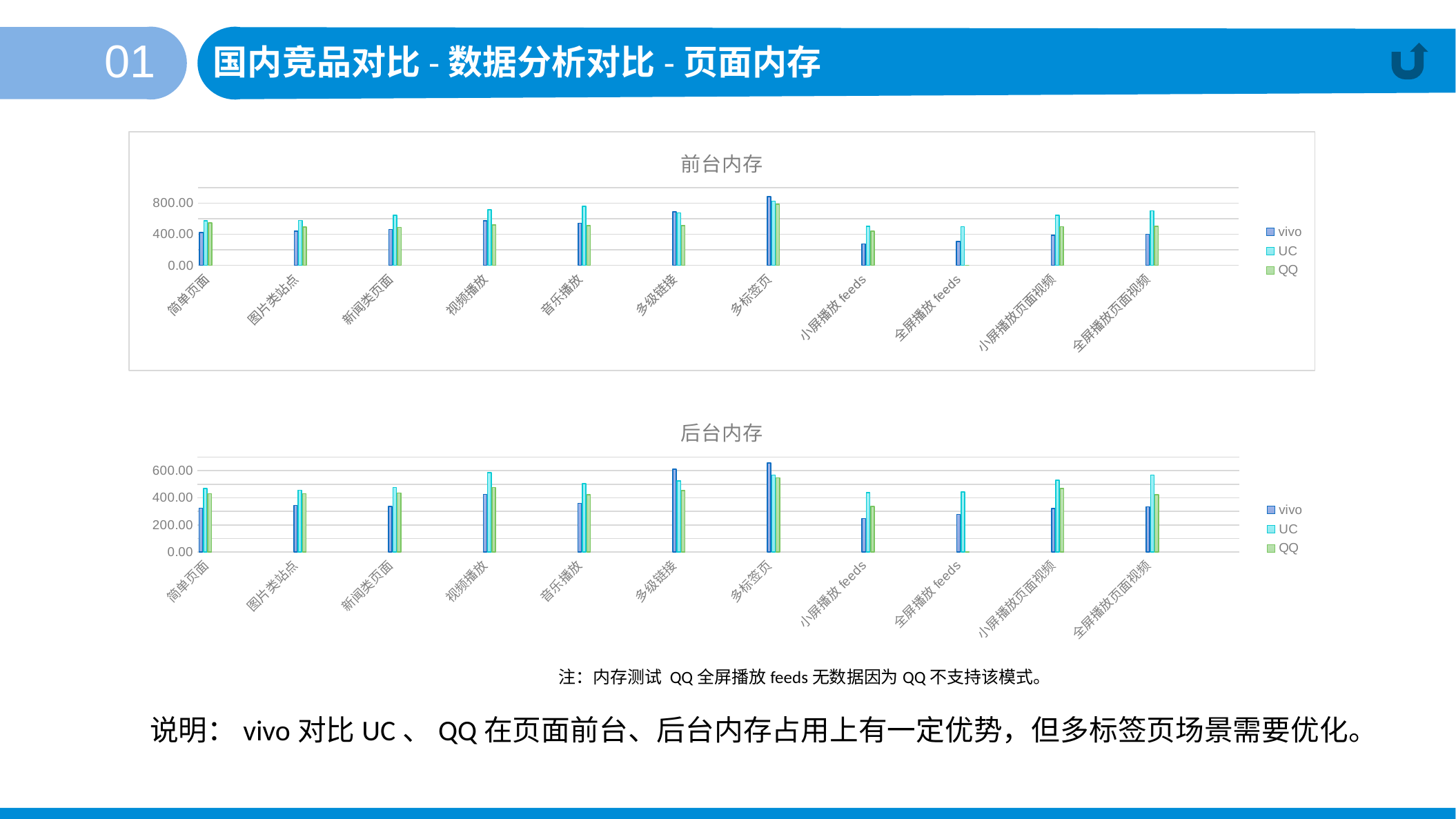

01

国内竞品对比-数据分析对比-页面内存

### Chart: 前台内存

| Category | vivo | UC | QQ |
|---|---|---|---|
| 简单页面 | 422.89 | 574.63 | 546.8 |
|  | None | None | None |
|  | None | None | None |
|  | None | None | None |
|  | None | None | None |
|  | None | None | None |
| 图片类站点
 | 440.87 | 579.31 | 493.42 |
|  | None | None | None |
|  | None | None | None |
|  | None | None | None |
|  | None | None | None |
|  | None | None | None |
| 新闻类页面
 | 462.03 | 644.97 | 488.79 |
|  | None | None | None |
|  | None | None | None |
|  | None | None | None |
|  | None | None | None |
|  | None | None | None |
| 视频播放
 | 574.43 | 714.01 | 522.17 |
|  | None | None | None |
|  | None | None | None |
|  | None | None | None |
|  | None | None | None |
|  | None | None | None |
| 音乐播放
 | 544.36 | 761.71 | 509.27 |
|  | None | None | None |
|  | None | None | None |
|  | None | None | None |
|  | None | None | None |
|  | None | None | None |
| 多级链接
 | 687.31 | 673.65 | 512.34 |
|  | None | None | None |
|  | None | None | None |
|  | None | None | None |
|  | None | None | None |
|  | None | None | None |
| 多标签页
 | 884.95 | 827.57 | 785.48 |
|  | None | None | None |
|  | None | None | None |
|  | None | None | None |
|  | None | None | None |
|  | None | None | None |
| 小屏播放feeds
  | 277.46 | 503.92 | 439.52 |
|  | None | None | None |
|  | None | None | None |
|  | None | None | None |
|  | None | None | None |
|  | None | None | None |
| 全屏播放feeds
 | 308.11 | 499.93 | 0.0 |
|  | None | None | None |
|  | None | None | None |
|  | None | None | None |
|  | None | None | None |
|  | None | None | None |
| 小屏播放页面视频
 | 388.24 | 644.72 | 497.95 |
|  | None | None | None |
|  | None | None | None |
|  | None | None | None |
|  | None | None | None |
|  | None | None | None |
| 全屏播放页面视频
 | 401.36 | 702.91 | 503.65 |
|  | None | None | None |
|  | None | None | None |
|  | None | None | None |
|  | None | None | None |
|  | None | None | None |

### Chart: 后台内存

| Category | vivo | UC | QQ |
|---|---|---|---|
| 简单页面 | 323.33 | 469.38 | 430.29 |
|  | None | None | None |
|  | None | None | None |
|  | None | None | None |
|  | None | None | None |
|  | None | None | None |
| 图片类站点
 | 344.86 | 456.54 | 430.96 |
|  | None | None | None |
|  | None | None | None |
|  | None | None | None |
|  | None | None | None |
|  | None | None | None |
| 新闻类页面
 | 335.2 | 475.43 | 436.46 |
|  | None | None | None |
|  | None | None | None |
|  | None | None | None |
|  | None | None | None |
|  | None | None | None |
| 视频播放
 | 426.24 | 587.19 | 477.5 |
|  | None | None | None |
|  | None | None | None |
|  | None | None | None |
|  | None | None | None |
|  | None | None | None |
| 音乐播放
 | 359.35 | 505.49 | 421.85 |
|  | None | None | None |
|  | None | None | None |
|  | None | None | None |
|  | None | None | None |
|  | None | None | None |
| 多级链接
 | 610.5 | 523.53 | 452.28 |
|  | None | None | None |
|  | None | None | None |
|  | None | None | None |
|  | None | None | None |
|  | None | None | None |
| 多标签页
 | 657.77 | 568.2 | 548.83 |
|  | None | None | None |
|  | None | None | None |
|  | None | None | None |
|  | None | None | None |
|  | None | None | None |
| 小屏播放feeds
  | 246.46 | 438.66 | 335.74 |
|  | None | None | None |
|  | None | None | None |
|  | None | None | None |
|  | None | None | None |
|  | None | None | None |
| 全屏播放feeds
 | 278.81 | 442.67 | 0.0 |
|  | None | None | None |
|  | None | None | None |
|  | None | None | None |
|  | None | None | None |
|  | None | None | None |
| 小屏播放页面视频
 | 322.07 | 528.86 | 467.68 |
|  | None | None | None |
|  | None | None | None |
|  | None | None | None |
|  | None | None | None |
|  | None | None | None |
| 全屏播放页面视频
 | 333.34 | 567.38 | 421.74 |
|  | None | None | None |
|  | None | None | None |
|  | None | None | None |
|  | None | None | None |
|  | None | None | None |
注：内存测试 QQ全屏播放feeds无数据因为QQ不支持该模式。
说明：vivo对比UC、QQ在页面前台、后台内存占用上有一定优势，但多标签页场景需要优化。